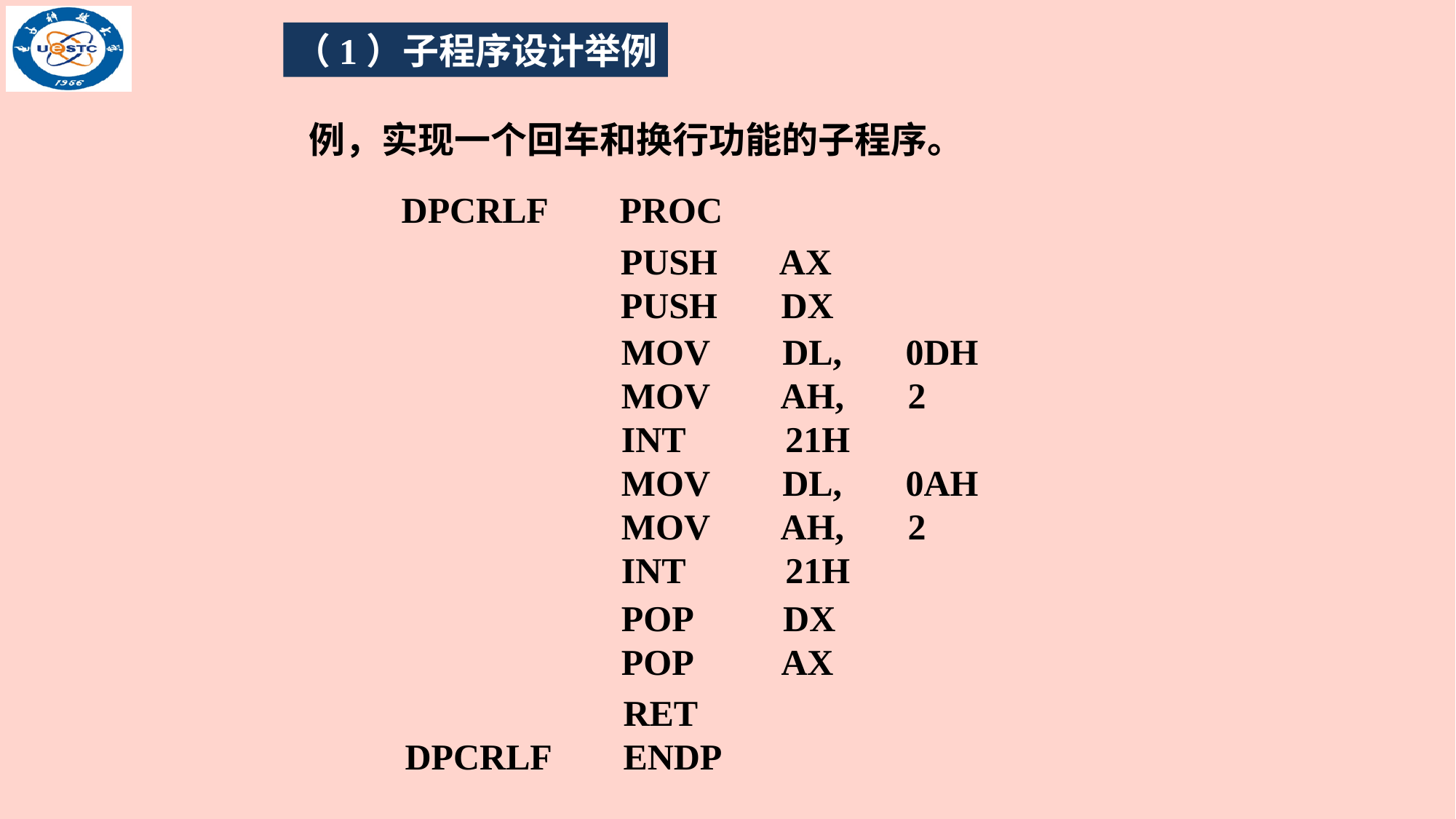

（1）子程序设计举例
例，实现一个回车和换行功能的子程序。
DPCRLF	PROC
		PUSH       AX
		PUSH       DX
		MOV        DL,       0DH
		MOV        AH,       2
		INT           21H
		MOV        DL,       0AH
		MOV        AH,       2
		INT           21H
		POP          DX
		POP          AX
		RET
DPCRLF	ENDP